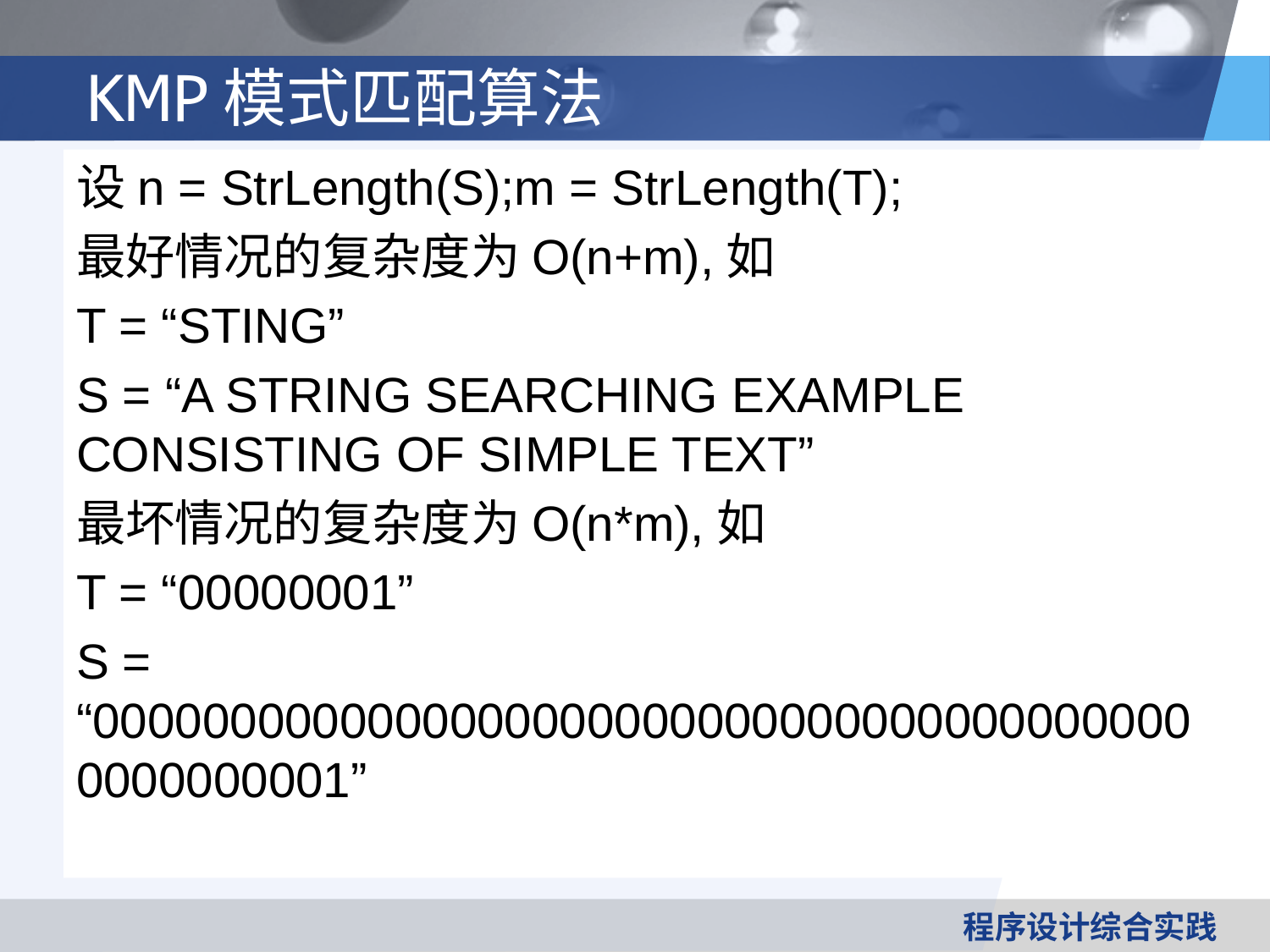

# KMP模式匹配算法
设n = StrLength(S);m = StrLength(T);
最好情况的复杂度为O(n+m),如
T = “STING”
S = “A STRING SEARCHING EXAMPLE CONSISTING OF SIMPLE TEXT”
最坏情况的复杂度为O(n*m),如
T = “00000001”
S = “00000000000000000000000000000000000000000000000001”